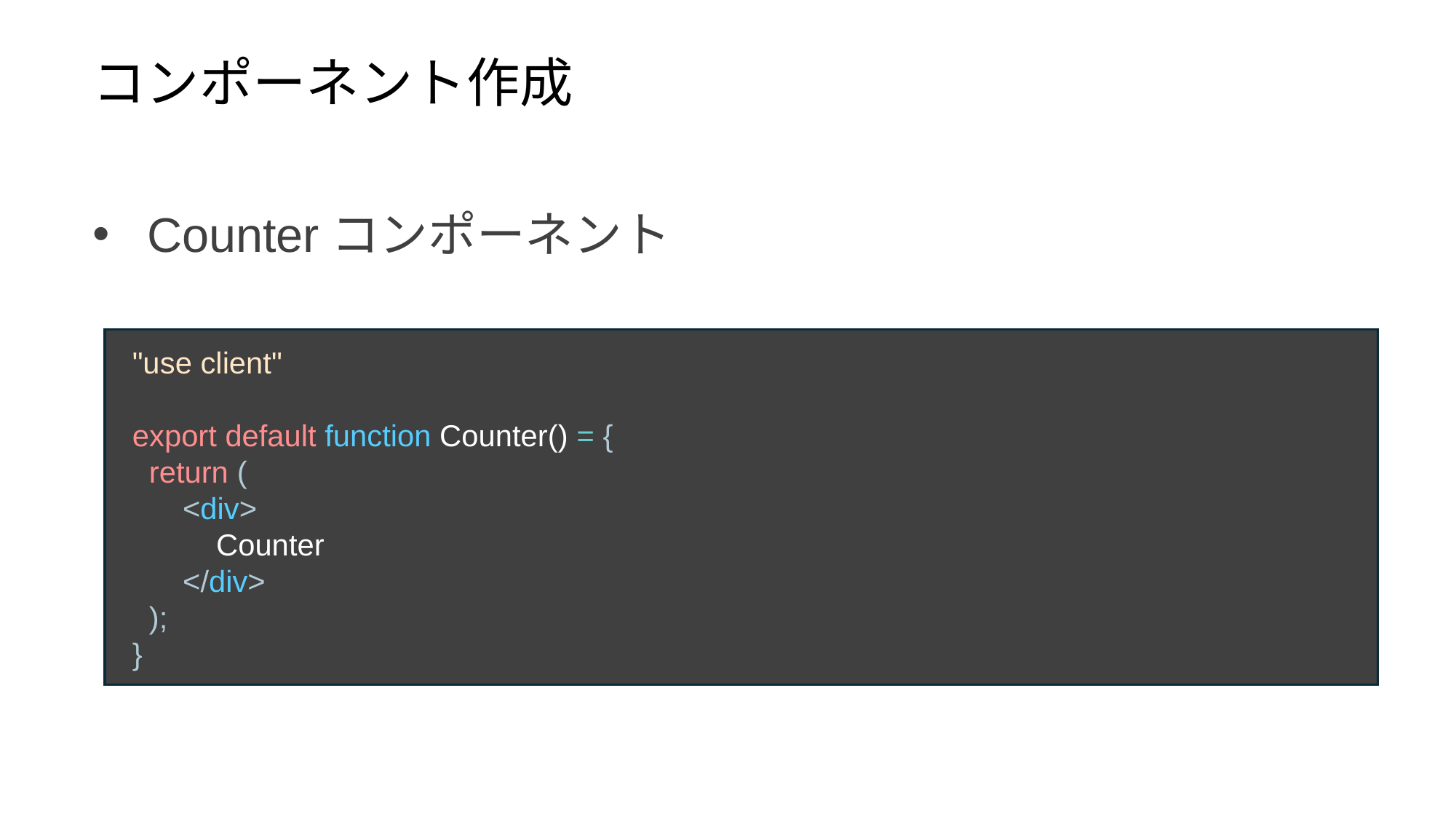

コンポーネント作成
Counterコンポーネント
  "use client"

  export default function Counter() = {
    return (
        <div>
            Counter
        </div>
    );
  }